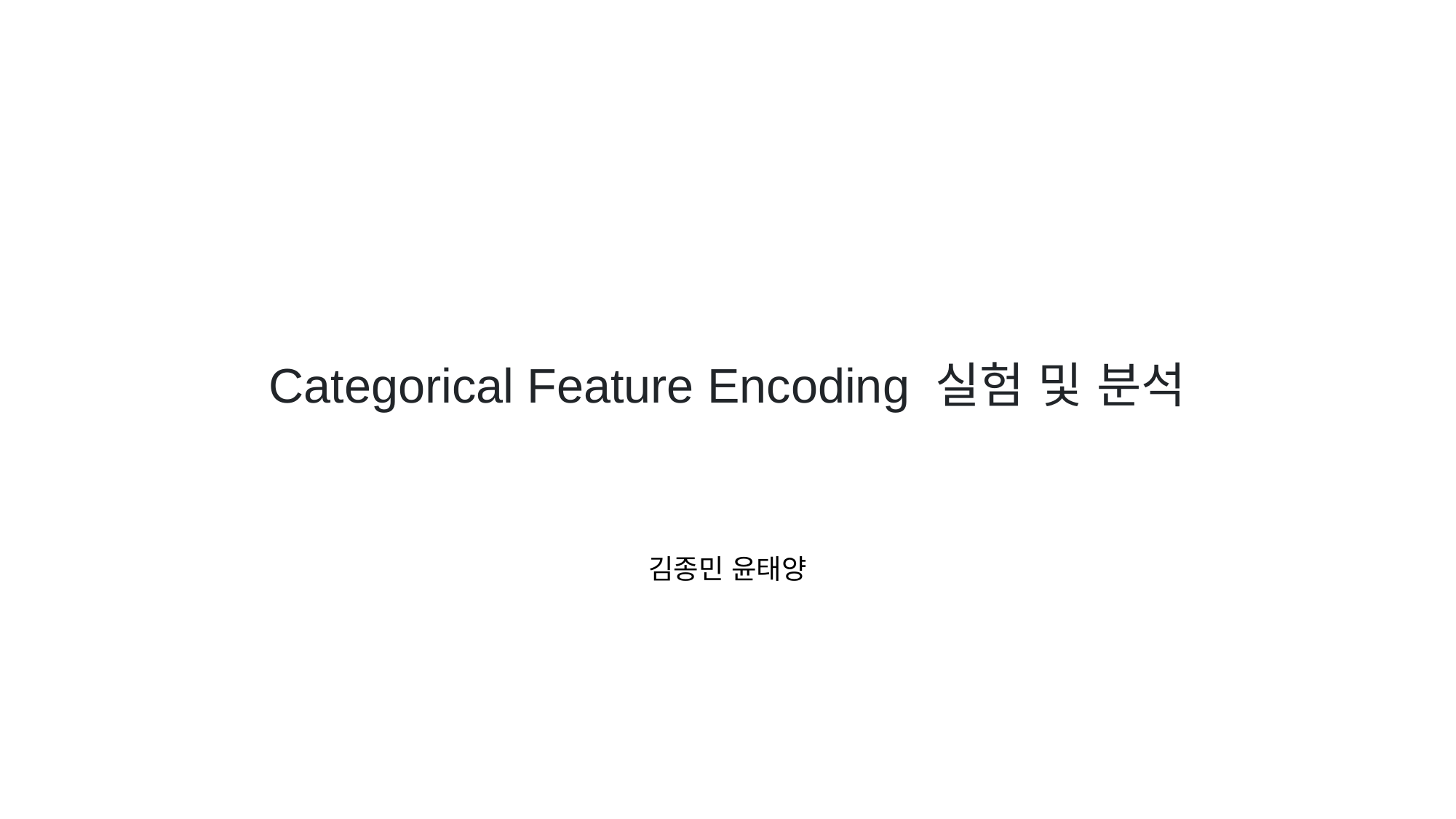

# Categorical Feature Encoding 실험 및 분석
김종민 윤태양